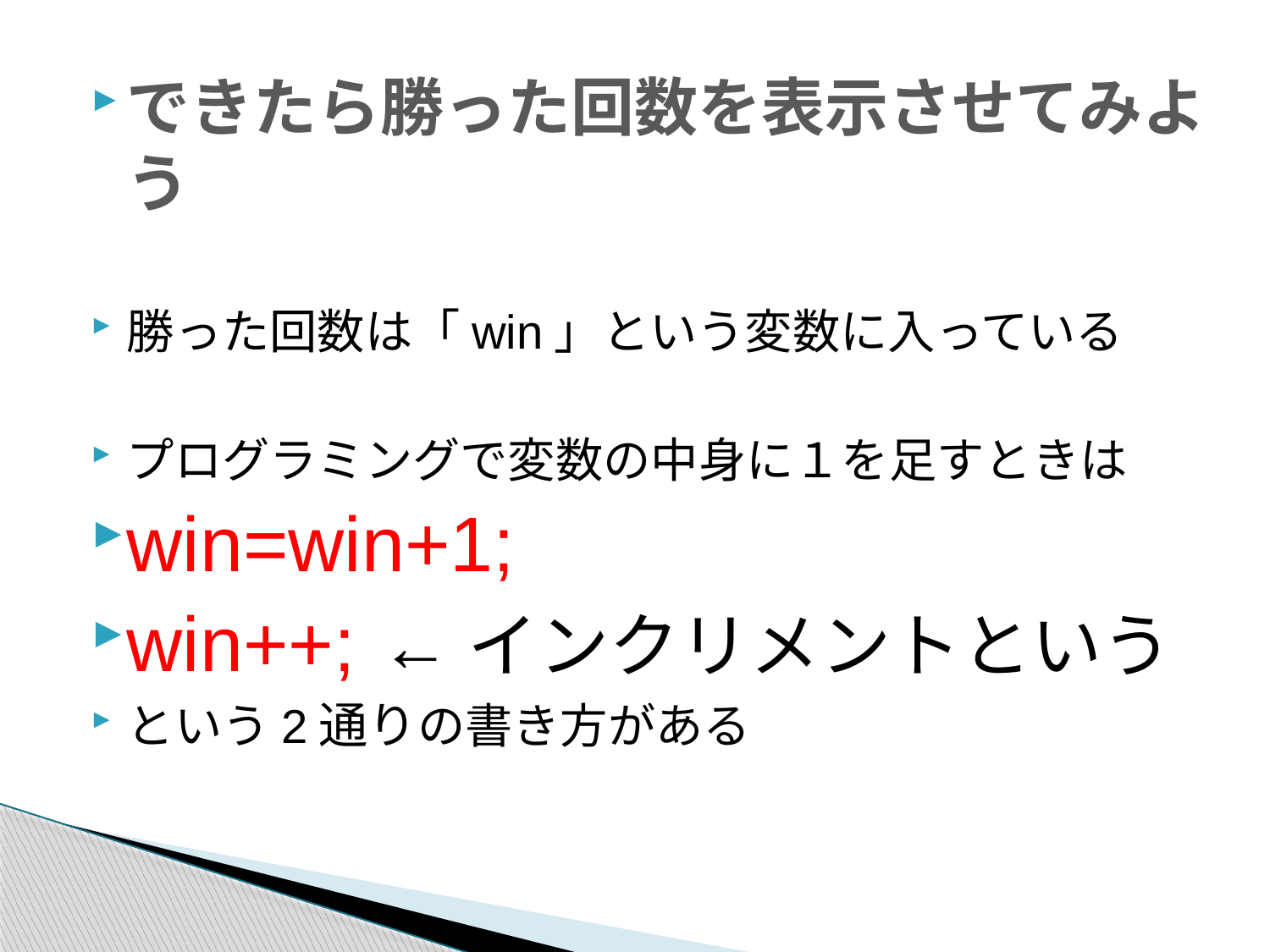

できたら勝った回数を表示させてみよう

勝った回数は「win」という変数に入っている

プログラミングで変数の中身に１を足すときは
win=win+1;
win++;	←インクリメントという
という2通りの書き方がある